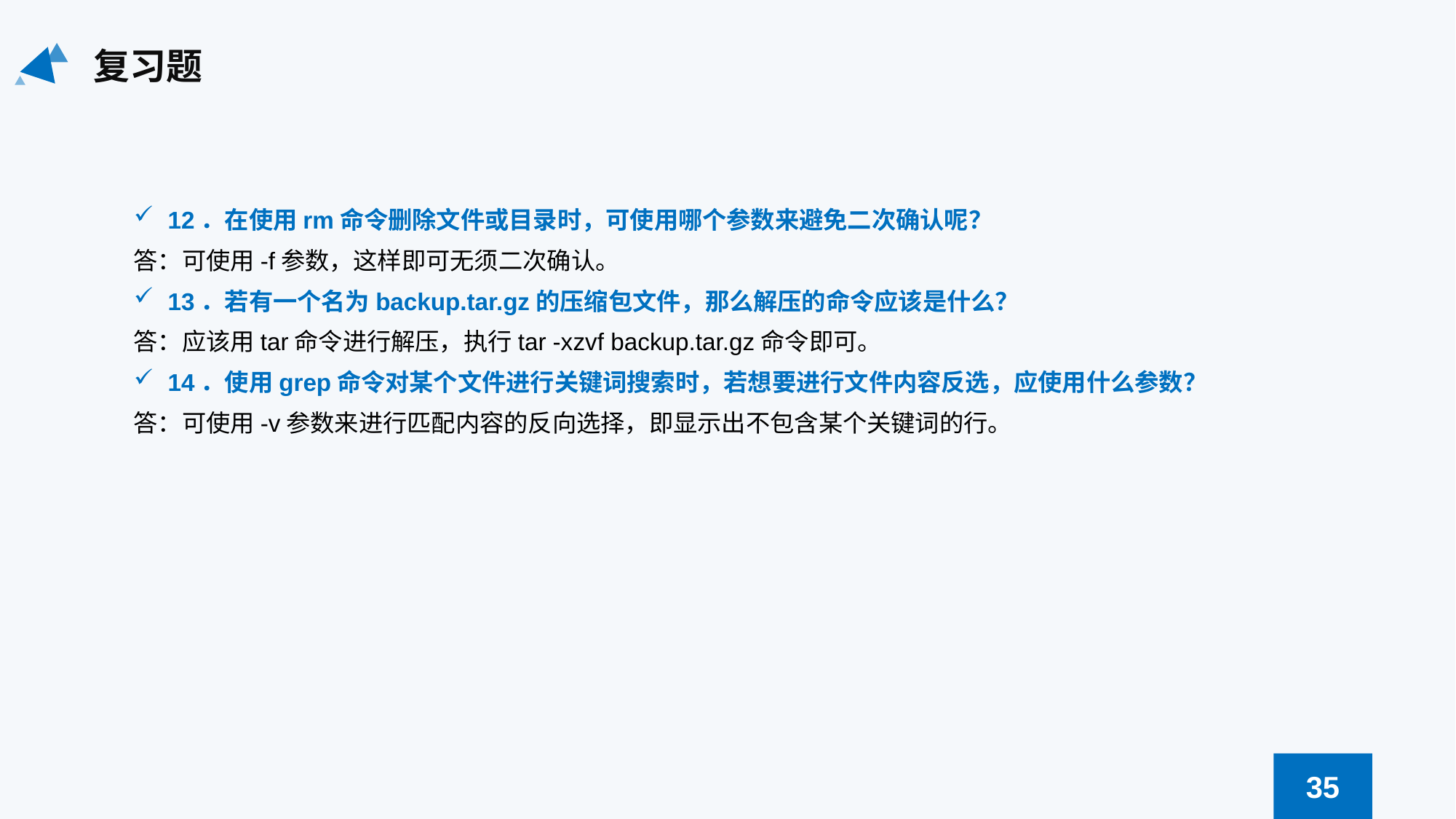

复习题

12．在使用rm命令删除文件或目录时，可使用哪个参数来避免二次确认呢？
答：可使用-f参数，这样即可无须二次确认。
13．若有一个名为backup.tar.gz的压缩包文件，那么解压的命令应该是什么？
答：应该用tar命令进行解压，执行tar -xzvf backup.tar.gz命令即可。
14．使用grep命令对某个文件进行关键词搜索时，若想要进行文件内容反选，应使用什么参数？
答：可使用-v参数来进行匹配内容的反向选择，即显示出不包含某个关键词的行。

35